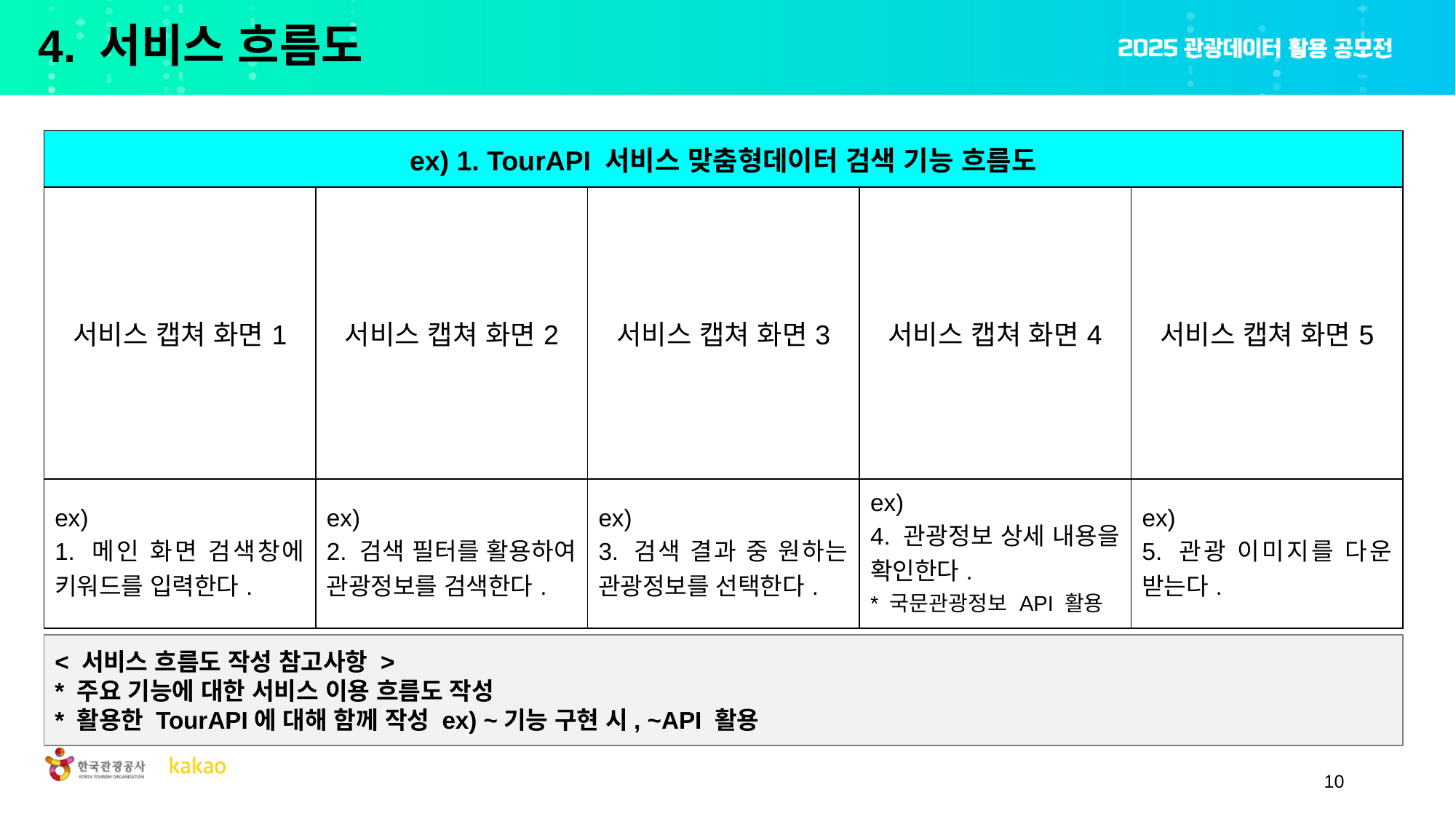

# 4. 서비스 흐름도
| ex) 1. TourAPI 서비스 맞춤형데이터 검색 기능 흐름도 |  |  |  |  |
| --- | --- | --- | --- | --- |
| 서비스 캡쳐 화면1 | 서비스 캡쳐 화면2 | 서비스 캡쳐 화면3 | 서비스 캡쳐 화면4 | 서비스 캡쳐 화면5 |
| ex) 1. 메인 화면 검색창에 키워드를 입력한다. | ex) 2. 검색 필터를 활용하여 관광정보를 검색한다. | ex) 3. 검색 결과 중 원하는 관광정보를 선택한다. | ex) 4. 관광정보 상세 내용을 확인한다. \* 국문관광정보 API 활용 | ex) 5. 관광 이미지를 다운 받는다. |
< 서비스 흐름도 작성 참고사항 >
* 주요 기능에 대한 서비스 이용 흐름도 작성
* 활용한 TourAPI에 대해 함께 작성 ex) ~기능 구현 시, ~API 활용
10